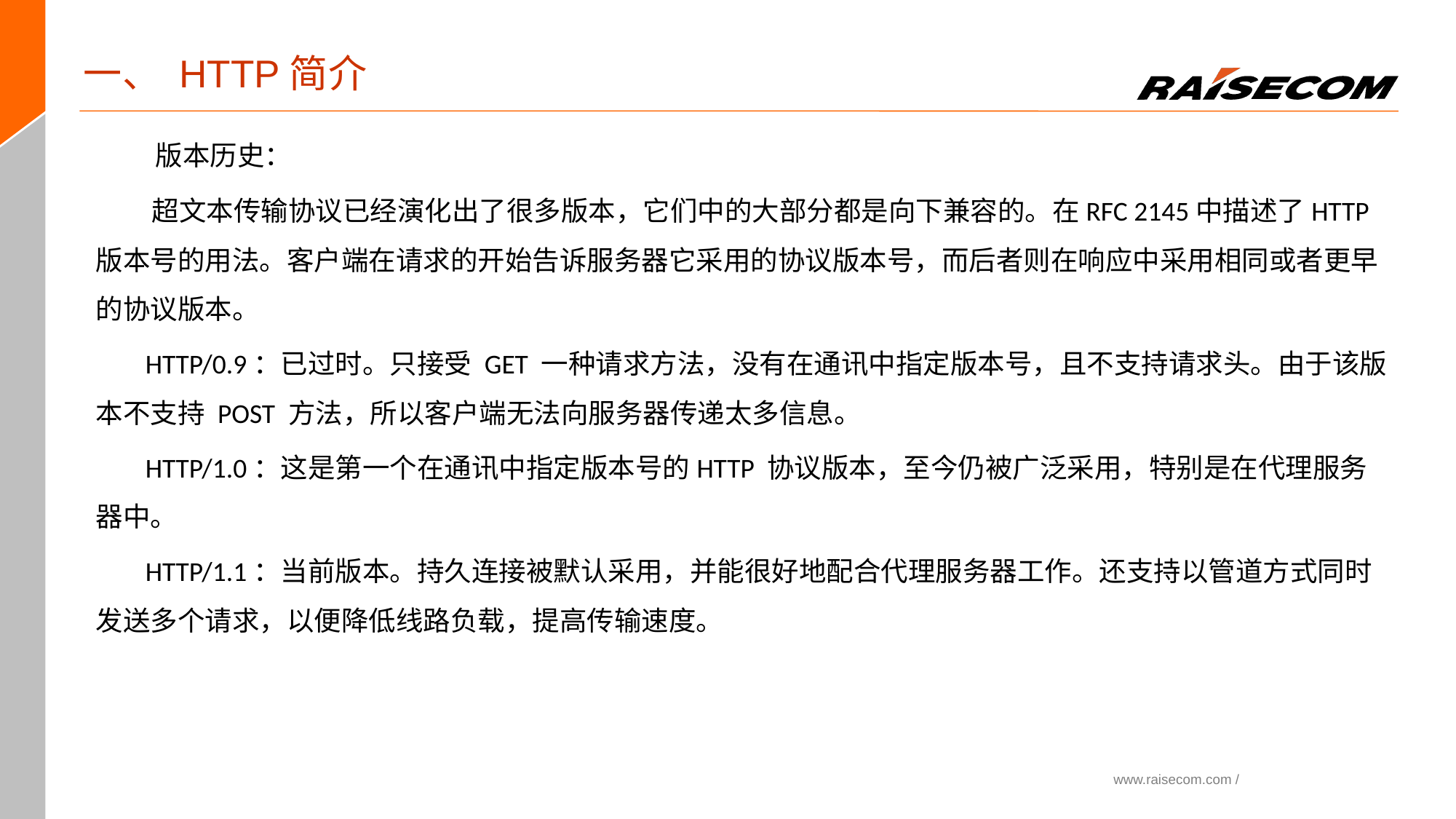

# 一、 HTTP简介
        版本历史：
        超文本传输协议已经演化出了很多版本，它们中的大部分都是向下兼容的。在RFC 2145中描述了HTTP版本号的用法。客户端在请求的开始告诉服务器它采用的协议版本号，而后者则在响应中采用相同或者更早的协议版本。
        HTTP/0.9：已过时。只接受 GET 一种请求方法，没有在通讯中指定版本号，且不支持请求头。由于该版本不支持 POST 方法，所以客户端无法向服务器传递太多信息。
        HTTP/1.0：这是第一个在通讯中指定版本号的HTTP 协议版本，至今仍被广泛采用，特别是在代理服务器中。
        HTTP/1.1：当前版本。持久连接被默认采用，并能很好地配合代理服务器工作。还支持以管道方式同时发送多个请求，以便降低线路负载，提高传输速度。